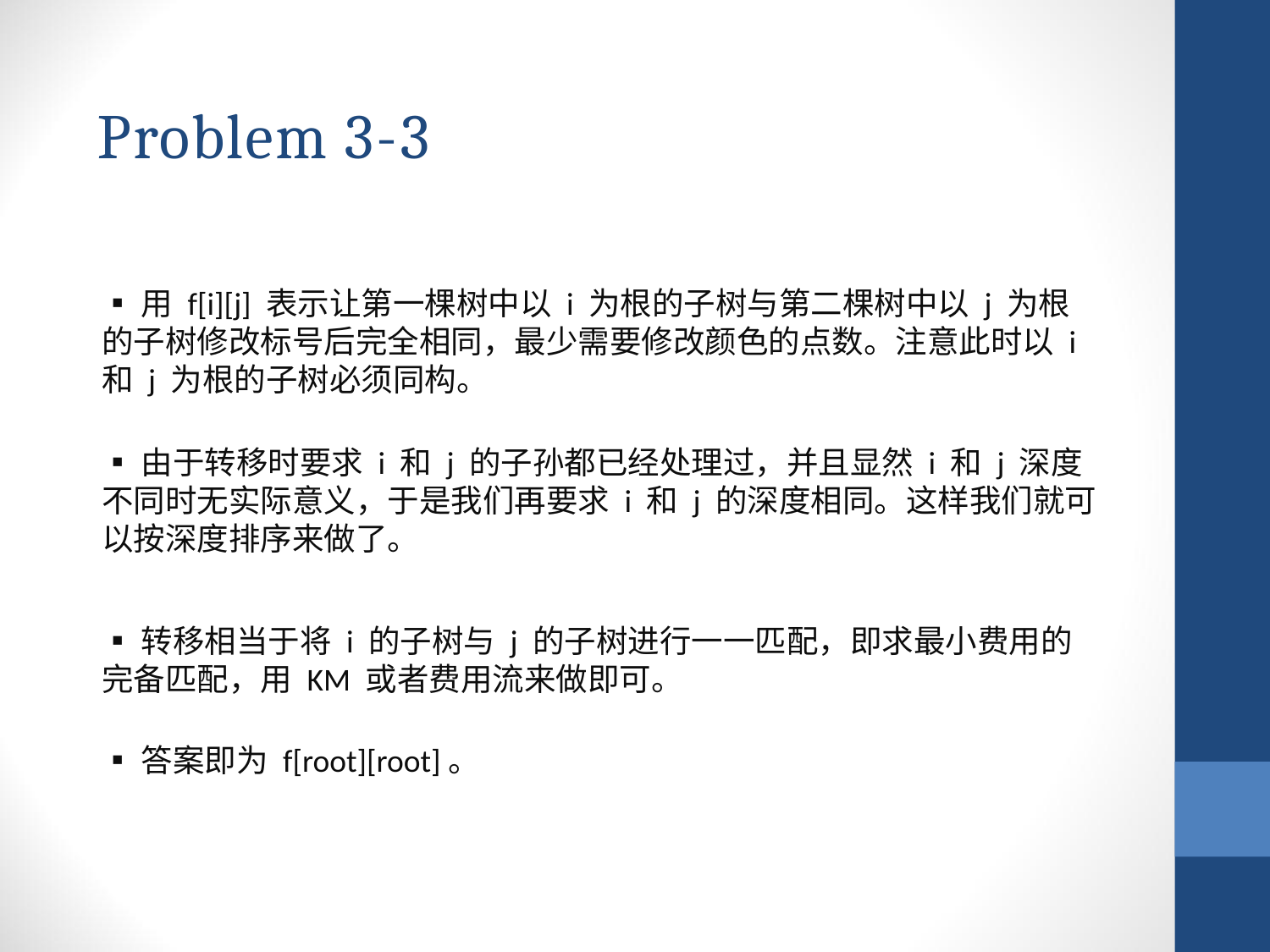

Problem 3-3
▪用 f[i][j] 表示让第一棵树中以 i 为根的子树与第二棵树中以 j 为根的子树修改标号后完全相同，最少需要修改颜色的点数。注意此时以 i 和 j 为根的子树必须同构。
▪由于转移时要求 i 和 j 的子孙都已经处理过，并且显然 i 和 j 深度不同时无实际意义，于是我们再要求 i 和 j 的深度相同。这样我们就可以按深度排序来做了。
▪转移相当于将 i 的子树与 j 的子树进行一一匹配，即求最小费用的完备匹配，用 KM 或者费用流来做即可。
▪答案即为 f[root][root]。